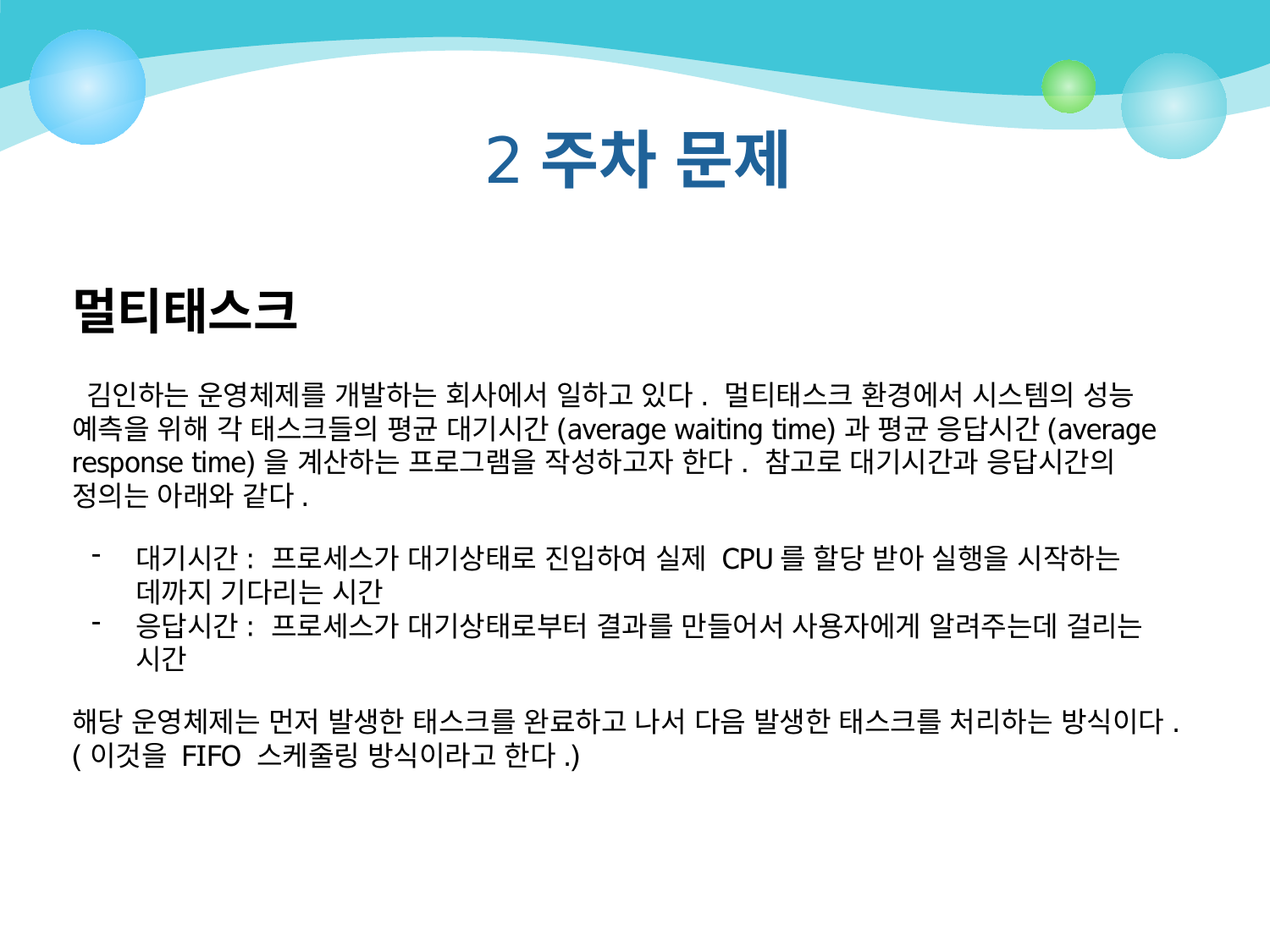

# 2주차 문제
멀티태스크

 김인하는 운영체제를 개발하는 회사에서 일하고 있다. 멀티태스크 환경에서 시스템의 성능 예측을 위해 각 태스크들의 평균 대기시간(average waiting time)과 평균 응답시간(average response time)을 계산하는 프로그램을 작성하고자 한다. 참고로 대기시간과 응답시간의 정의는 아래와 같다.
대기시간: 프로세스가 대기상태로 진입하여 실제 CPU를 할당 받아 실행을 시작하는 데까지 기다리는 시간
응답시간: 프로세스가 대기상태로부터 결과를 만들어서 사용자에게 알려주는데 걸리는 시간
해당 운영체제는 먼저 발생한 태스크를 완료하고 나서 다음 발생한 태스크를 처리하는 방식이다. (이것을 FIFO 스케줄링 방식이라고 한다.)